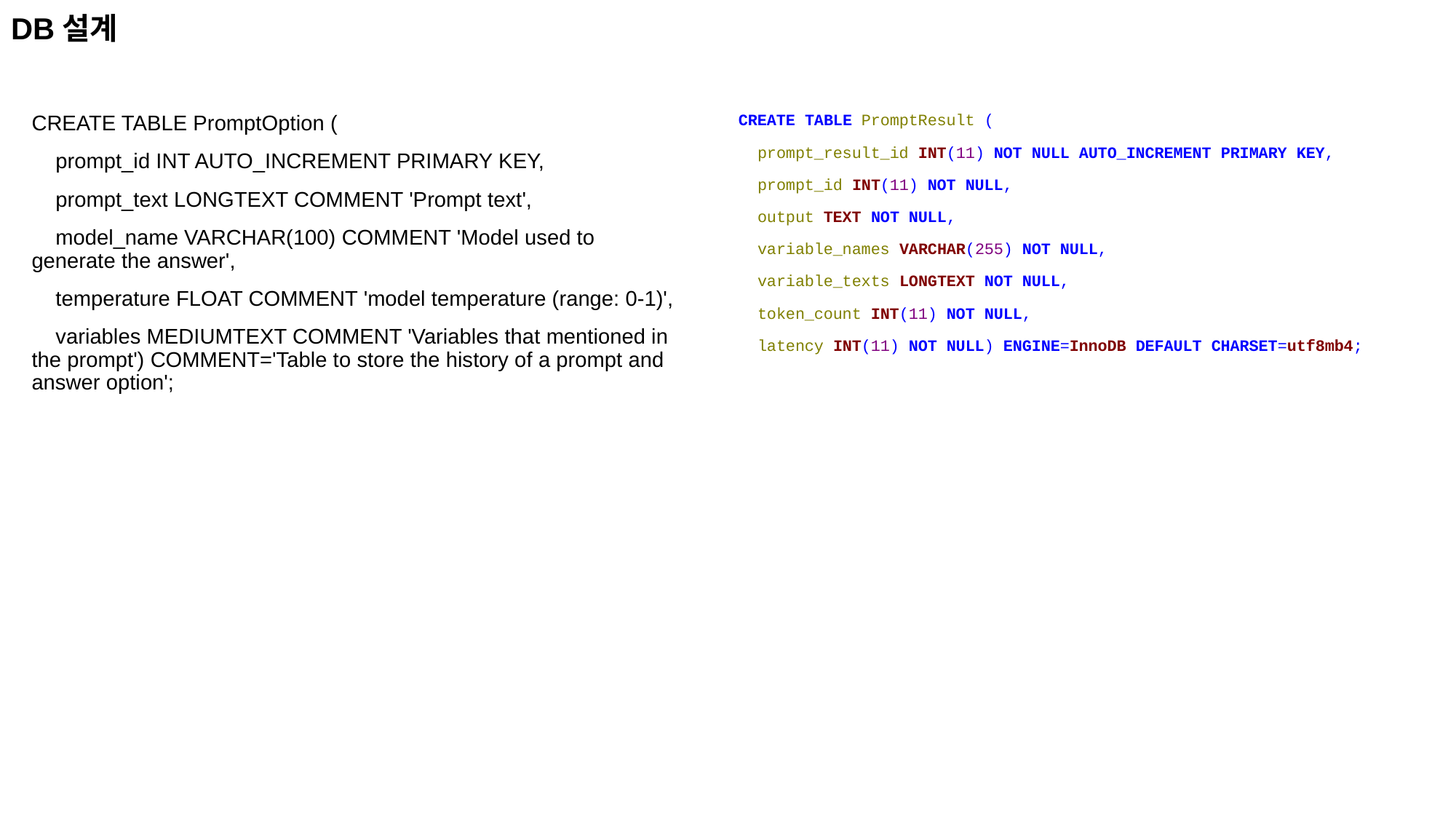

# DB설계
CREATE TABLE PromptOption (
    prompt_id INT AUTO_INCREMENT PRIMARY KEY,
    prompt_text LONGTEXT COMMENT 'Prompt text',
    model_name VARCHAR(100) COMMENT 'Model used to generate the answer',
    temperature FLOAT COMMENT 'model temperature (range: 0-1)',
    variables MEDIUMTEXT COMMENT 'Variables that mentioned in the prompt') COMMENT='Table to store the history of a prompt and answer option';

CREATE TABLE PromptResult (
  prompt_result_id INT(11) NOT NULL AUTO_INCREMENT PRIMARY KEY,
  prompt_id INT(11) NOT NULL,
  output TEXT NOT NULL,
  variable_names VARCHAR(255) NOT NULL,
  variable_texts LONGTEXT NOT NULL,
  token_count INT(11) NOT NULL,
  latency INT(11) NOT NULL) ENGINE=InnoDB DEFAULT CHARSET=utf8mb4;